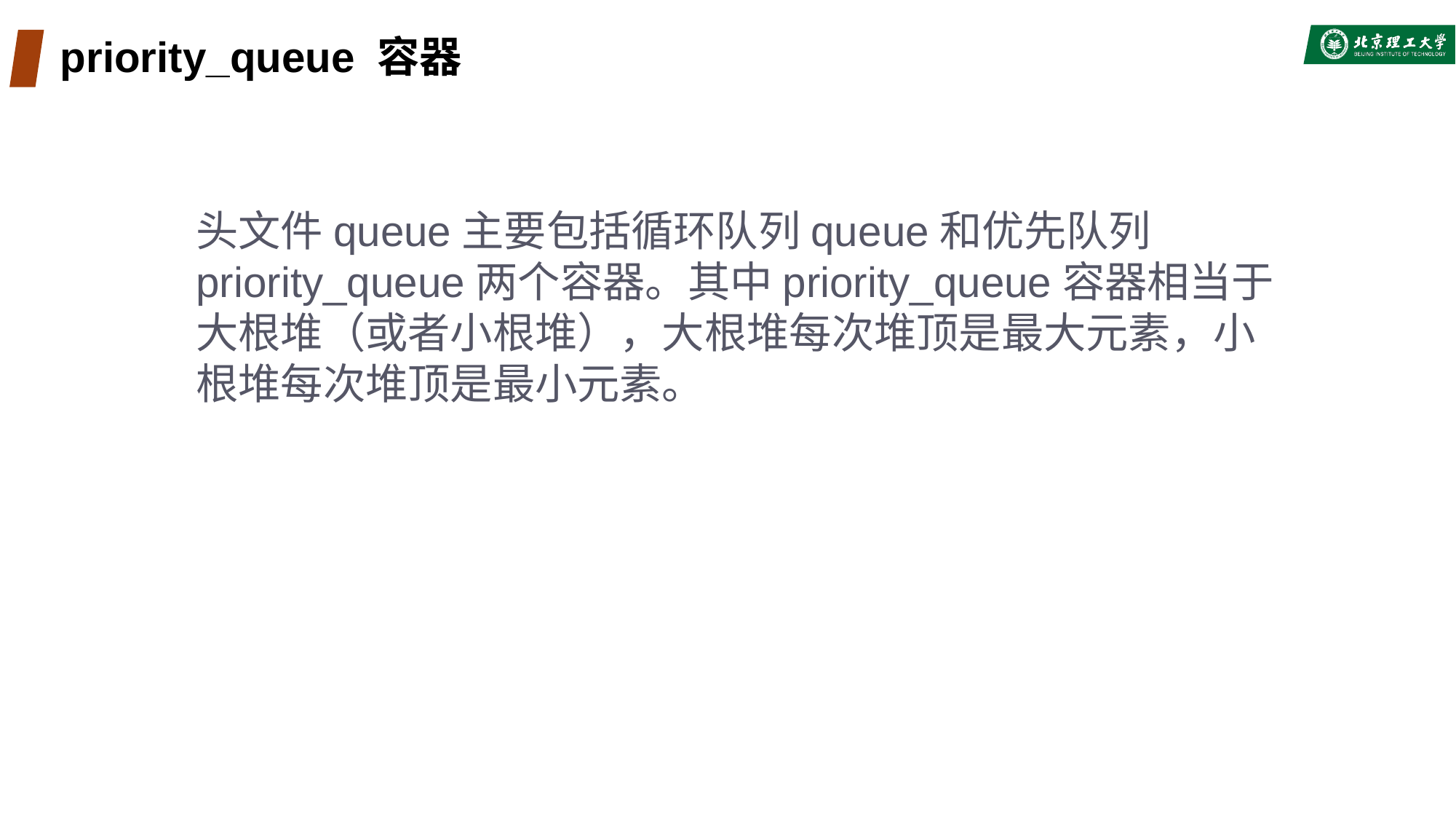

# priority_queue 容器
头文件queue主要包括循环队列queue和优先队列priority_queue两个容器。其中priority_queue容器相当于大根堆（或者小根堆），大根堆每次堆顶是最大元素，小根堆每次堆顶是最小元素。